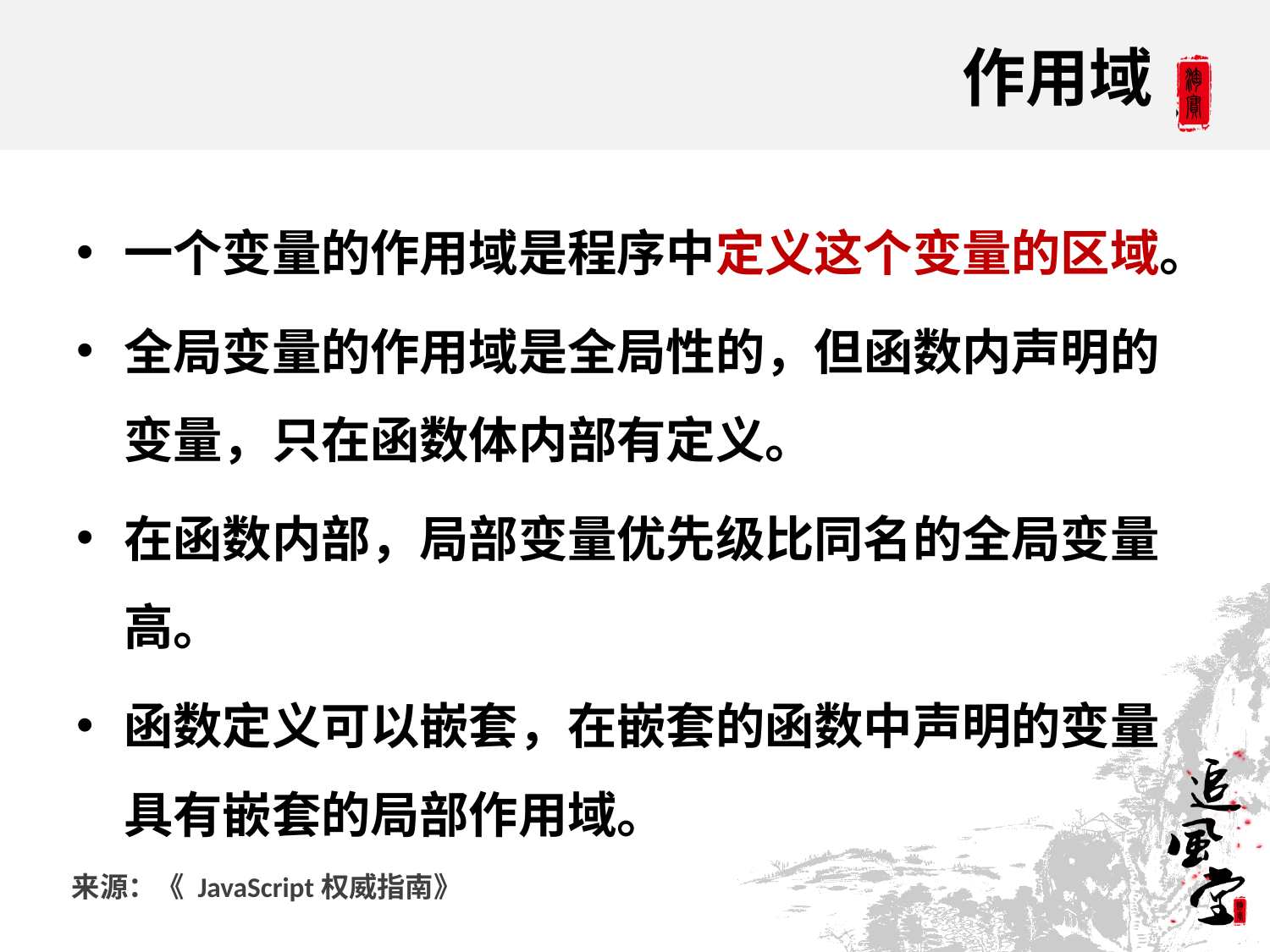

# 作用域
一个变量的作用域是程序中定义这个变量的区域。
全局变量的作用域是全局性的，但函数内声明的变量，只在函数体内部有定义。
在函数内部，局部变量优先级比同名的全局变量高。
函数定义可以嵌套，在嵌套的函数中声明的变量具有嵌套的局部作用域。

来源：《 JavaScript权威指南》